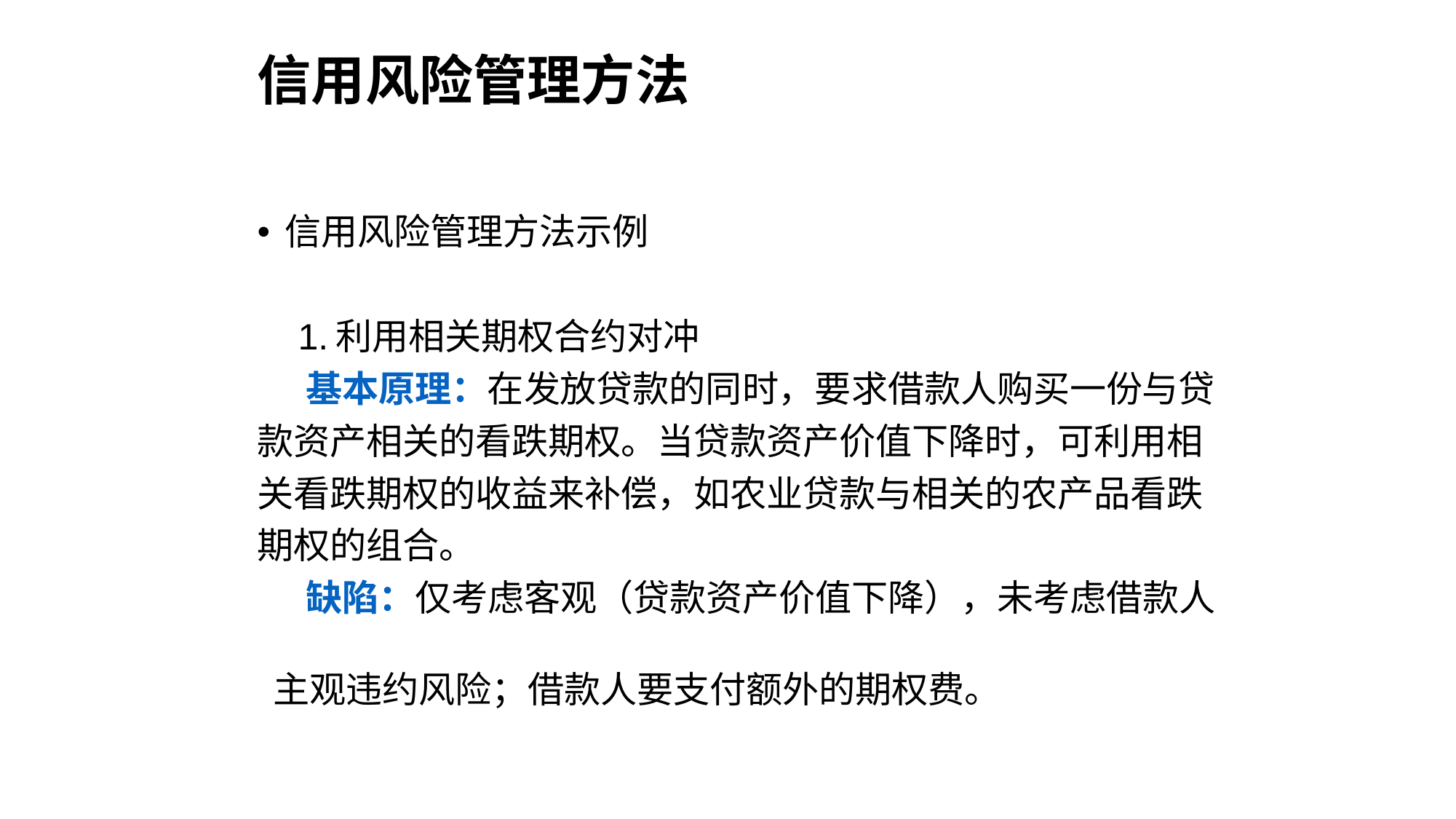

信用风险管理方法

信用风险管理方法示例

    1.利用相关期权合约对冲
     基本原理：在发放贷款的同时，要求借款人购买一份与贷
款资产相关的看跌期权。当贷款资产价值下降时，可利用相
关看跌期权的收益来补偿，如农业贷款与相关的农产品看跌
期权的组合。
     缺陷：仅考虑客观（贷款资产价值下降），未考虑借款人
 主观违约风险；借款人要支付额外的期权费。